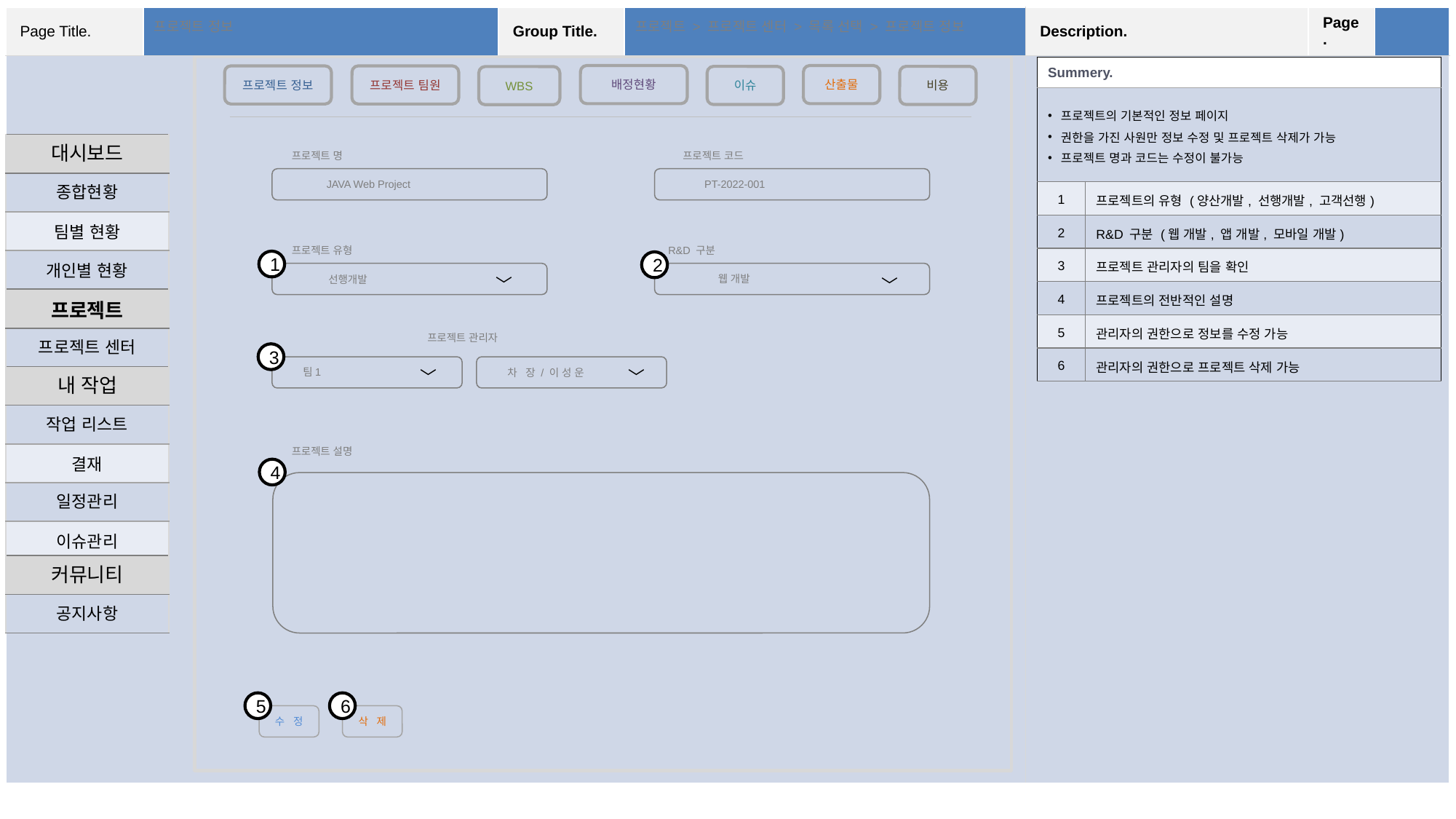

프로젝트 정보
프로젝트 > 프로젝트 센터 > 목록 선택 > 프로젝트 정보

| Summery. |  |
| --- | --- |
| 프로젝트의 기본적인 정보 페이지 권한을 가진 사원만 정보 수정 및 프로젝트 삭제가 가능 프로젝트 명과 코드는 수정이 불가능 |  |
| 1 | 프로젝트의 유형 (양산개발, 선행개발, 고객선행) |
| 2 | R&D 구분 (웹 개발, 앱 개발, 모바일 개발) |
| 3 | 프로젝트 관리자의 팀을 확인 |
| 4 | 프로젝트의 전반적인 설명 |
| 5 | 관리자의 권한으로 정보를 수정 가능 |
| 6 | 관리자의 권한으로 프로젝트 삭제 가능 |
산출물
배정현황
프로젝트 정보
프로젝트 팀원
이슈
비용
WBS
| 대시보드 |
| --- |
| 종합현황 |
| 팀별 현황 |
| 개인별 현황 |
      프로젝트 명
      프로젝트 코드

      PT-2022-001
      JAVA Web Project
      프로젝트 유형
      R&D 구분
1
2

      웹 개발
      선행개발
﹀
﹀
| 프로젝트 |
| --- |
| 프로젝트 센터 |
      프로젝트 관리자
3

      팀1
      차   장 / 이 성 운
﹀
﹀
| 내 작업 |
| --- |
| 작업 리스트 |
| 결재 |
| 일정관리 |
| 이슈관리 |
      프로젝트 설명
4

| 커뮤니티 |
| --- |
| 공지사항 |
5
6
수   정
삭   제